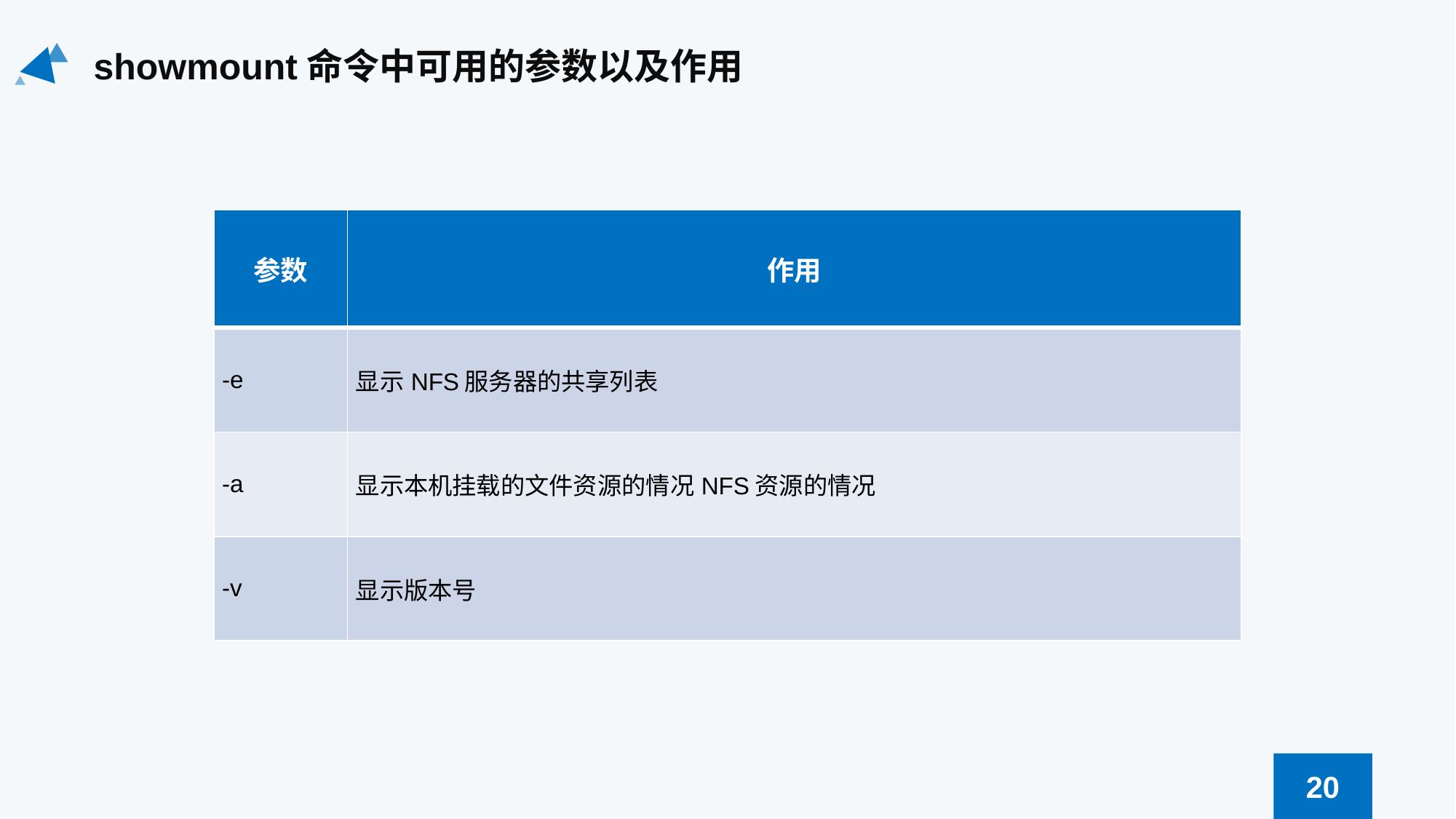

showmount命令中可用的参数以及作用

| 参数 | 作用 |
| --- | --- |
| -e | 显示NFS服务器的共享列表 |
| -a | 显示本机挂载的文件资源的情况NFS资源的情况 |
| -v | 显示版本号 |

20